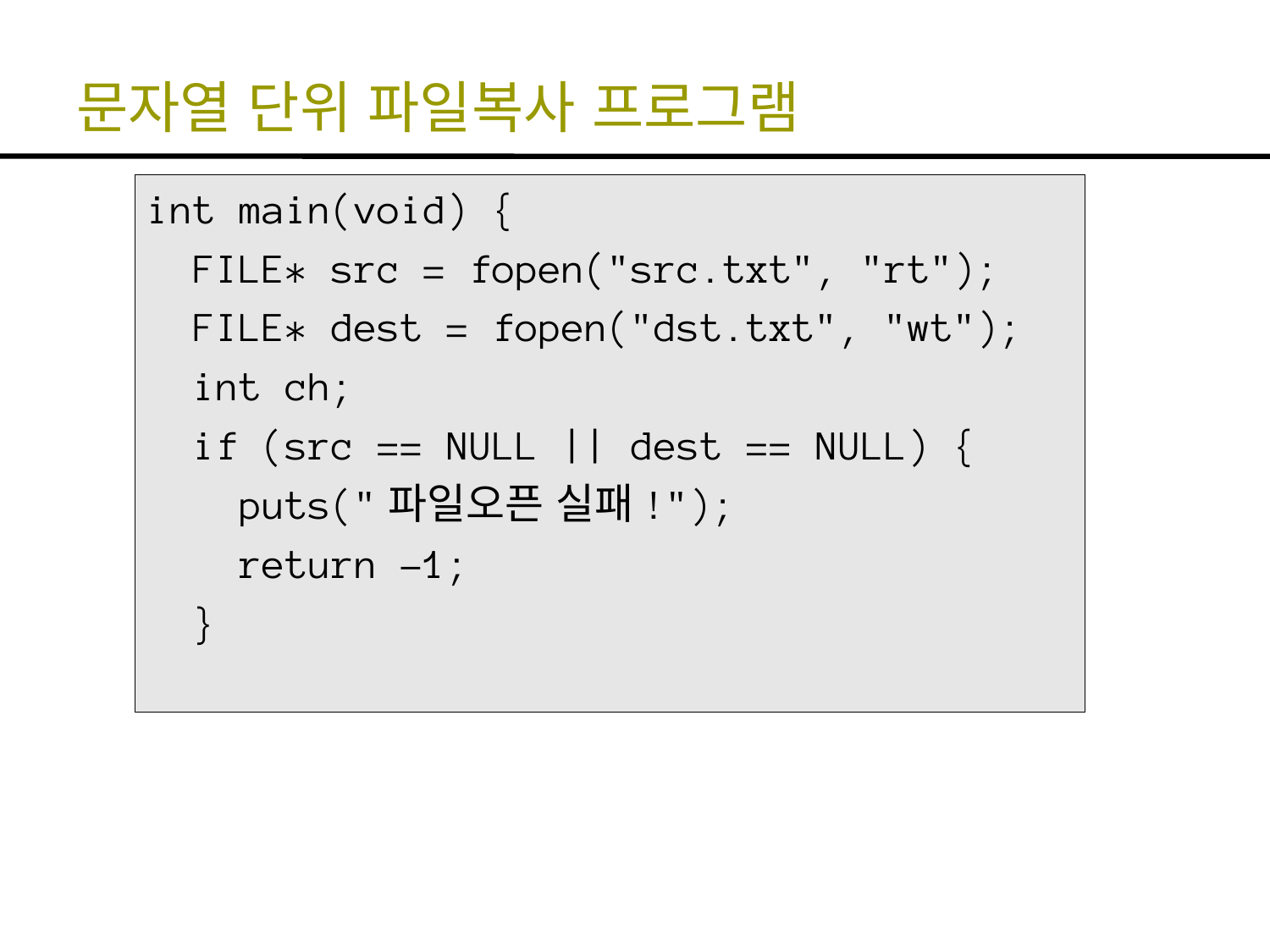

# 문자열 단위 파일복사 프로그램
int main(void) {
  FILE* src = fopen("src.txt", "rt");
  FILE* dest = fopen("dst.txt", "wt");
  int ch;
  if (src == NULL || dest == NULL) {
    puts("파일오픈 실패!");
    return -1;
  }